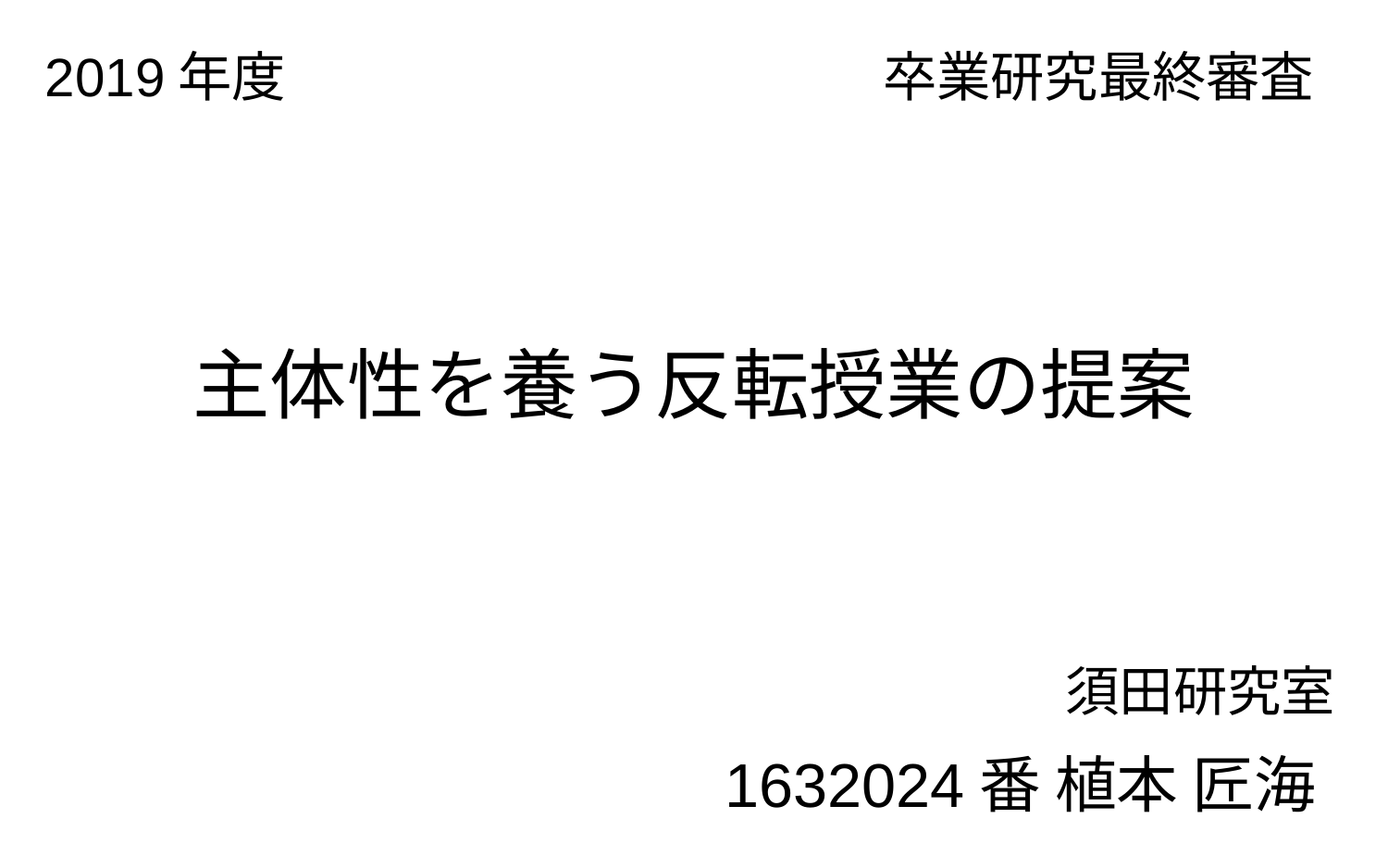

2019年度
卒業研究最終審査
主体性を養う反転授業の提案
須田研究室
1632024番 植本 匠海